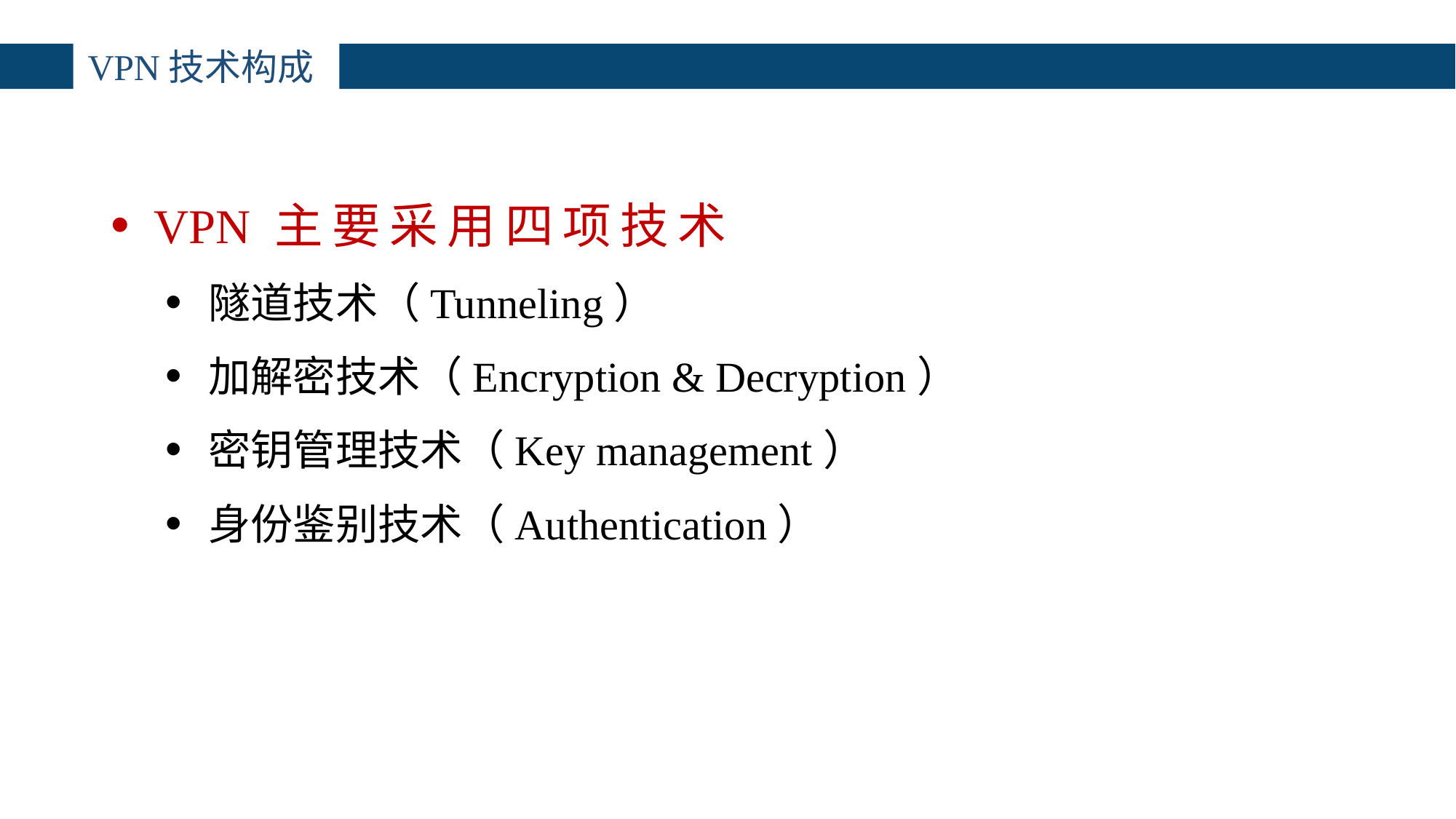

VPN技术构成

VPN 主要采用四项技术
隧道技术（Tunneling）
加解密技术（Encryption & Decryption）
密钥管理技术（Key management）
身份鉴别技术（Authentication）